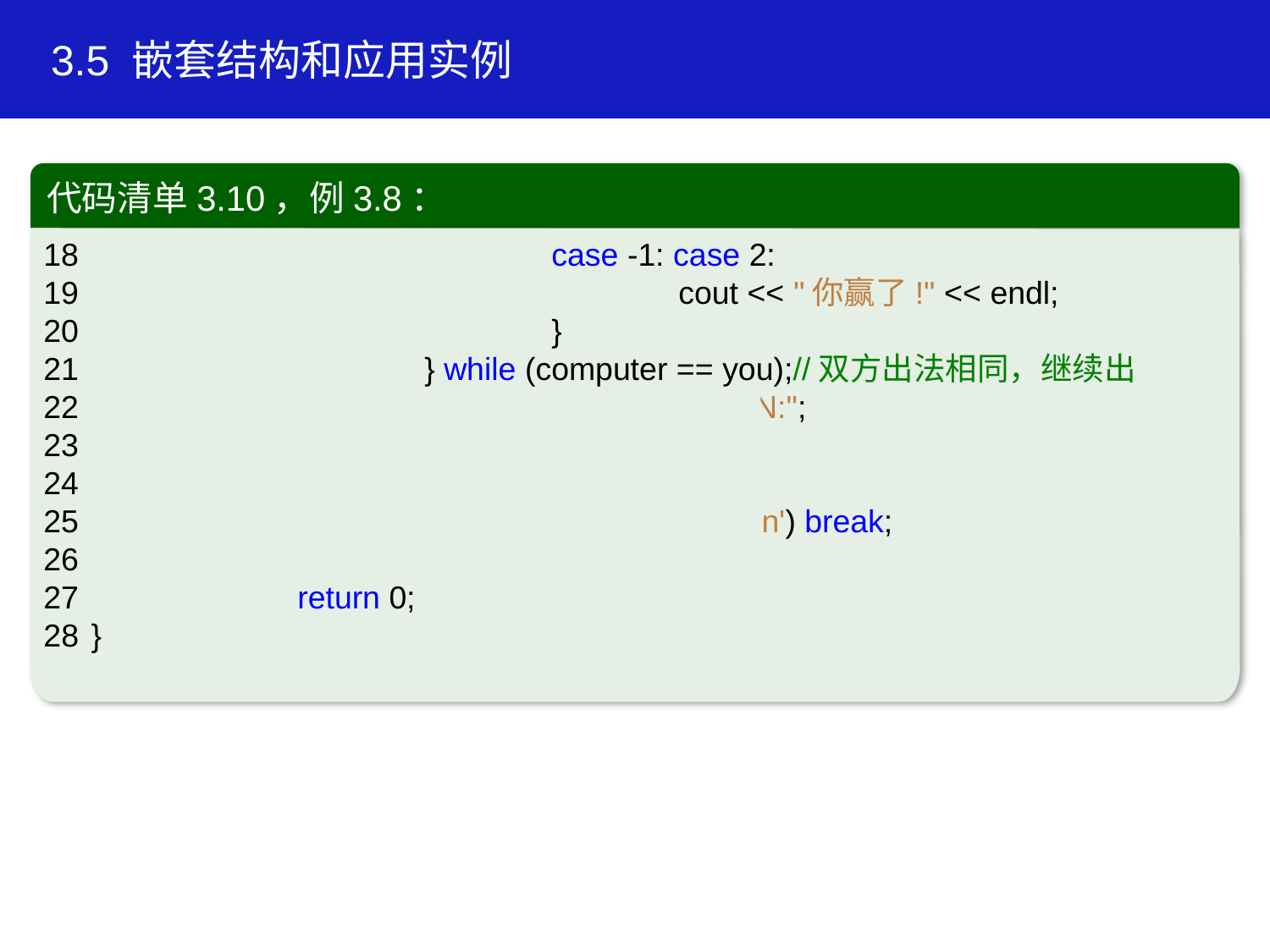

# 3.5 嵌套结构和应用实例
代码清单3.10，例3.8：
18 				case -1: case 2:
19 					cout << "你赢了!" << endl;
20 				}
21 			} while (computer == you);//双方出法相同，继续出
22 			cout << "还要玩吗？Y/N:";
23 			char play;
24 			cin >> play;
25 			if (play == 'N' || play == 'n') break;
26 		}
27 		return 0;
}

56